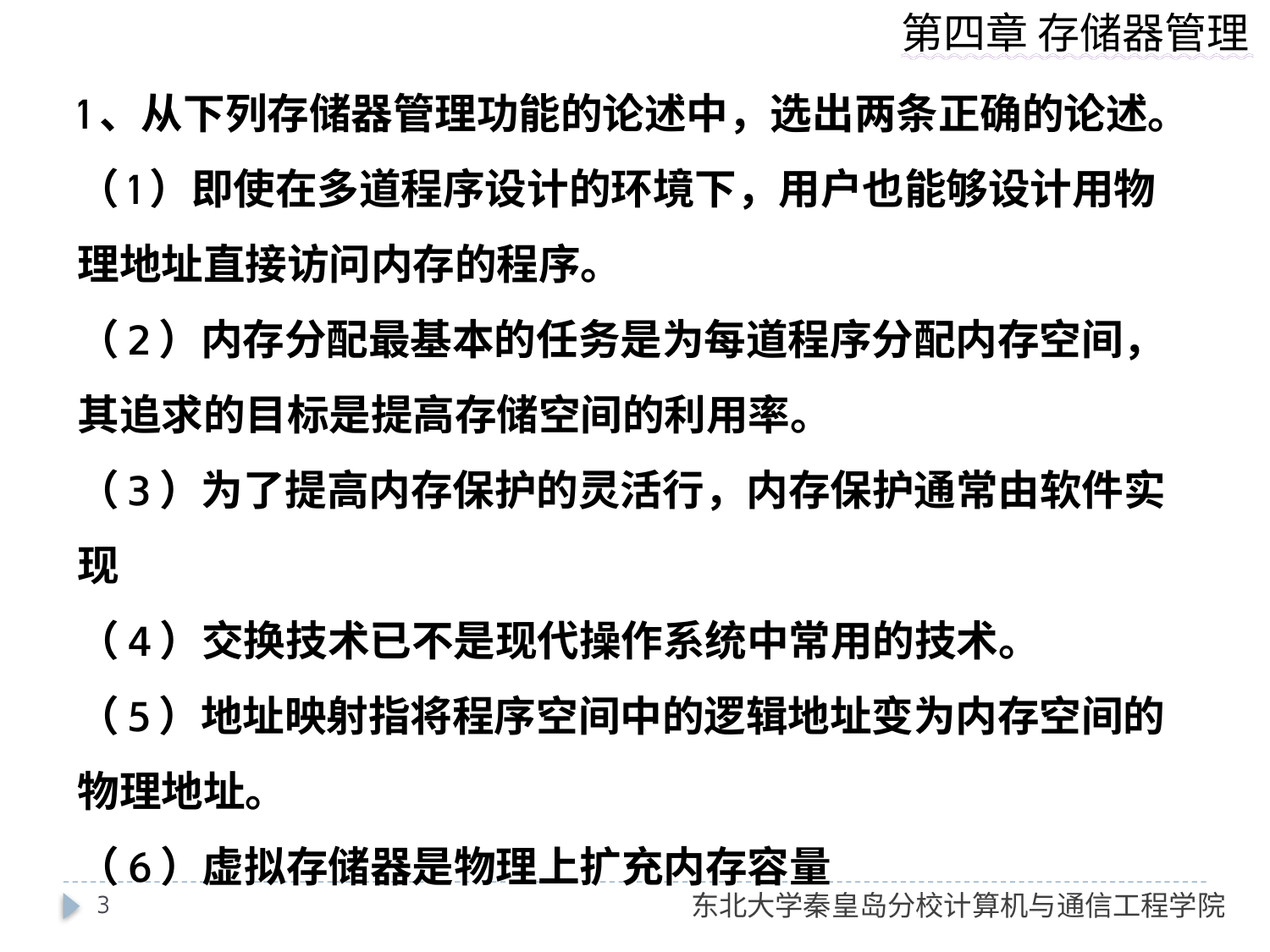

1、从下列存储器管理功能的论述中，选出两条正确的论述。
（1）即使在多道程序设计的环境下，用户也能够设计用物理地址直接访问内存的程序。
（2）内存分配最基本的任务是为每道程序分配内存空间，其追求的目标是提高存储空间的利用率。
（3）为了提高内存保护的灵活行，内存保护通常由软件实现
（4）交换技术已不是现代操作系统中常用的技术。
（5）地址映射指将程序空间中的逻辑地址变为内存空间的物理地址。
（6）虚拟存储器是物理上扩充内存容量
3